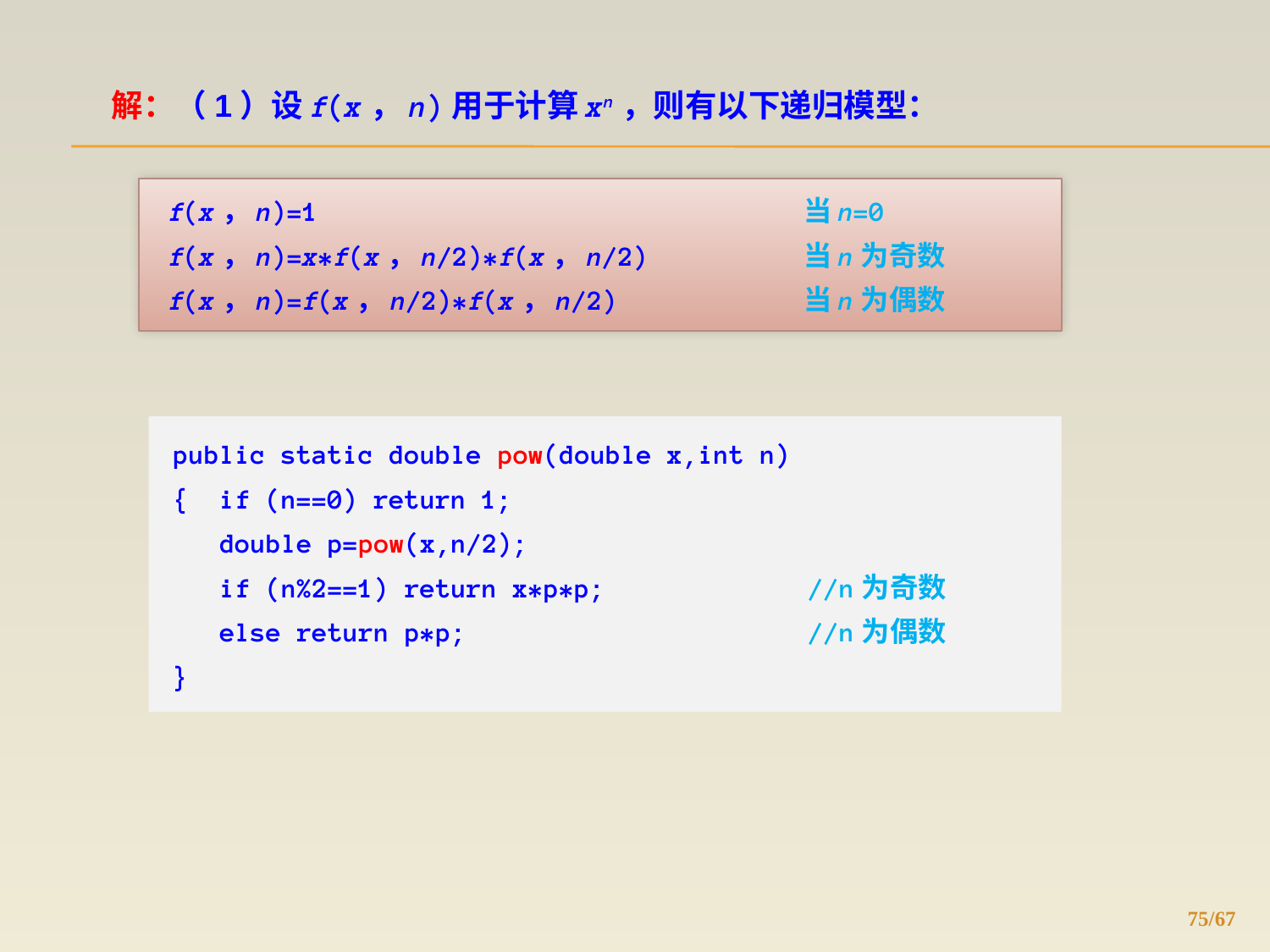

解：（1）设f(x，n)用于计算xn，则有以下递归模型：
f(x，n)=1				当n=0
f(x，n)=x*f(x，n/2)*f(x，n/2)		当n为奇数
f(x，n)=f(x，n/2)*f(x，n/2)		当n为偶数
public static double pow(double x,int n)
{  if (n==0) return 1;
   double p=pow(x,n/2);
   if (n%2==1) return x*p*p;		//n为奇数
   else return p*p;			//n为偶数
}
75/67